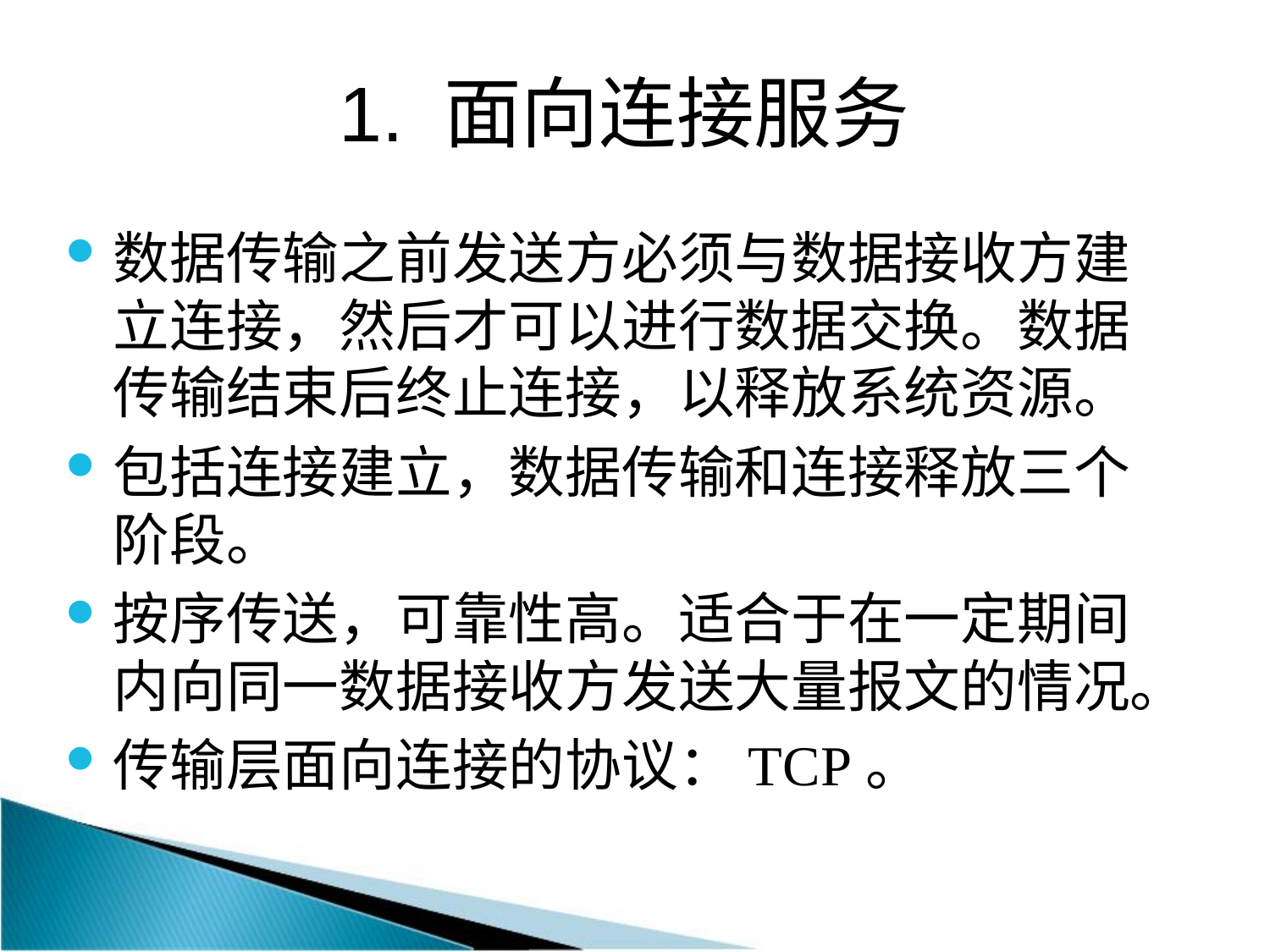

# 1. 面向连接服务
数据传输之前发送方必须与数据接收方建立连接，然后才可以进行数据交换。数据传输结束后终止连接，以释放系统资源。
包括连接建立，数据传输和连接释放三个阶段。
按序传送，可靠性高。适合于在一定期间内向同一数据接收方发送大量报文的情况。
传输层面向连接的协议：TCP。